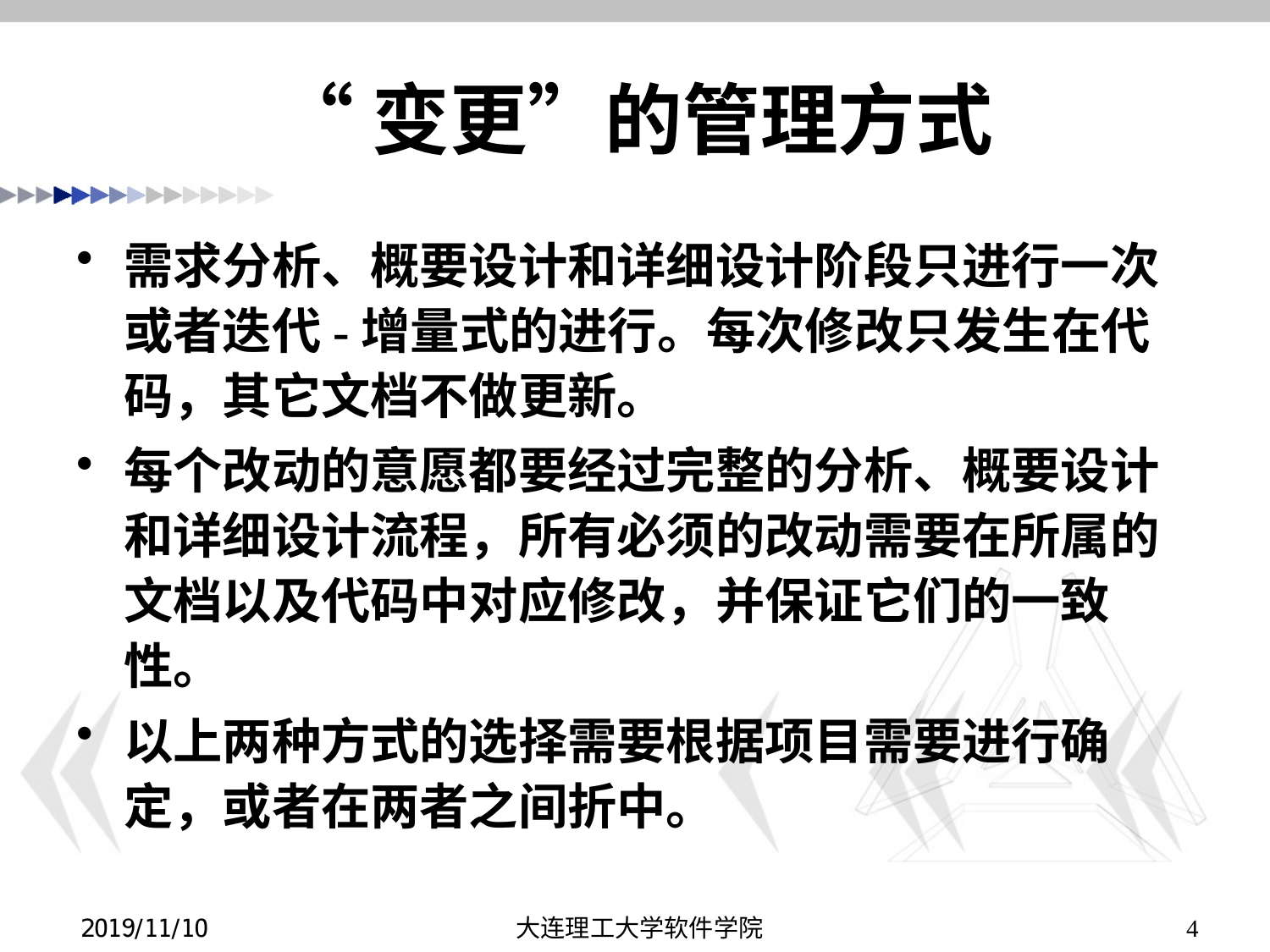

# “变更”的管理方式
需求分析、概要设计和详细设计阶段只进行一次或者迭代-增量式的进行。每次修改只发生在代码，其它文档不做更新。
每个改动的意愿都要经过完整的分析、概要设计和详细设计流程，所有必须的改动需要在所属的文档以及代码中对应修改，并保证它们的一致性。
以上两种方式的选择需要根据项目需要进行确定，或者在两者之间折中。

2019/11/10
大连理工大学软件学院
4